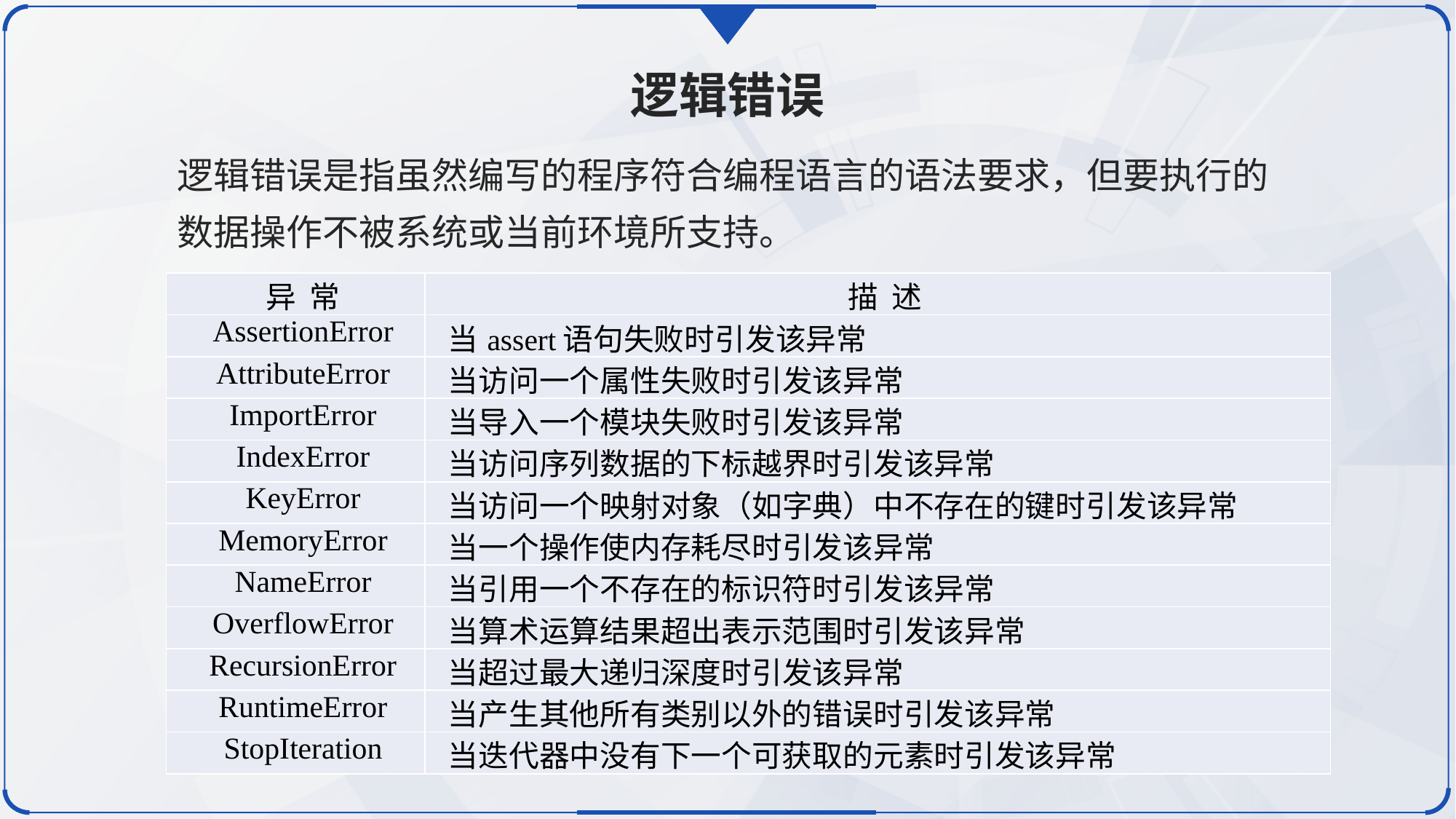

逻辑错误
逻辑错误是指虽然编写的程序符合编程语言的语法要求，但要执行的数据操作不被系统或当前环境所支持。
| 异 常 | 描 述 |
| --- | --- |
| AssertionError | 当assert语句失败时引发该异常 |
| AttributeError | 当访问一个属性失败时引发该异常 |
| ImportError | 当导入一个模块失败时引发该异常 |
| IndexError | 当访问序列数据的下标越界时引发该异常 |
| KeyError | 当访问一个映射对象（如字典）中不存在的键时引发该异常 |
| MemoryError | 当一个操作使内存耗尽时引发该异常 |
| NameError | 当引用一个不存在的标识符时引发该异常 |
| OverflowError | 当算术运算结果超出表示范围时引发该异常 |
| RecursionError | 当超过最大递归深度时引发该异常 |
| RuntimeError | 当产生其他所有类别以外的错误时引发该异常 |
| StopIteration | 当迭代器中没有下一个可获取的元素时引发该异常 |